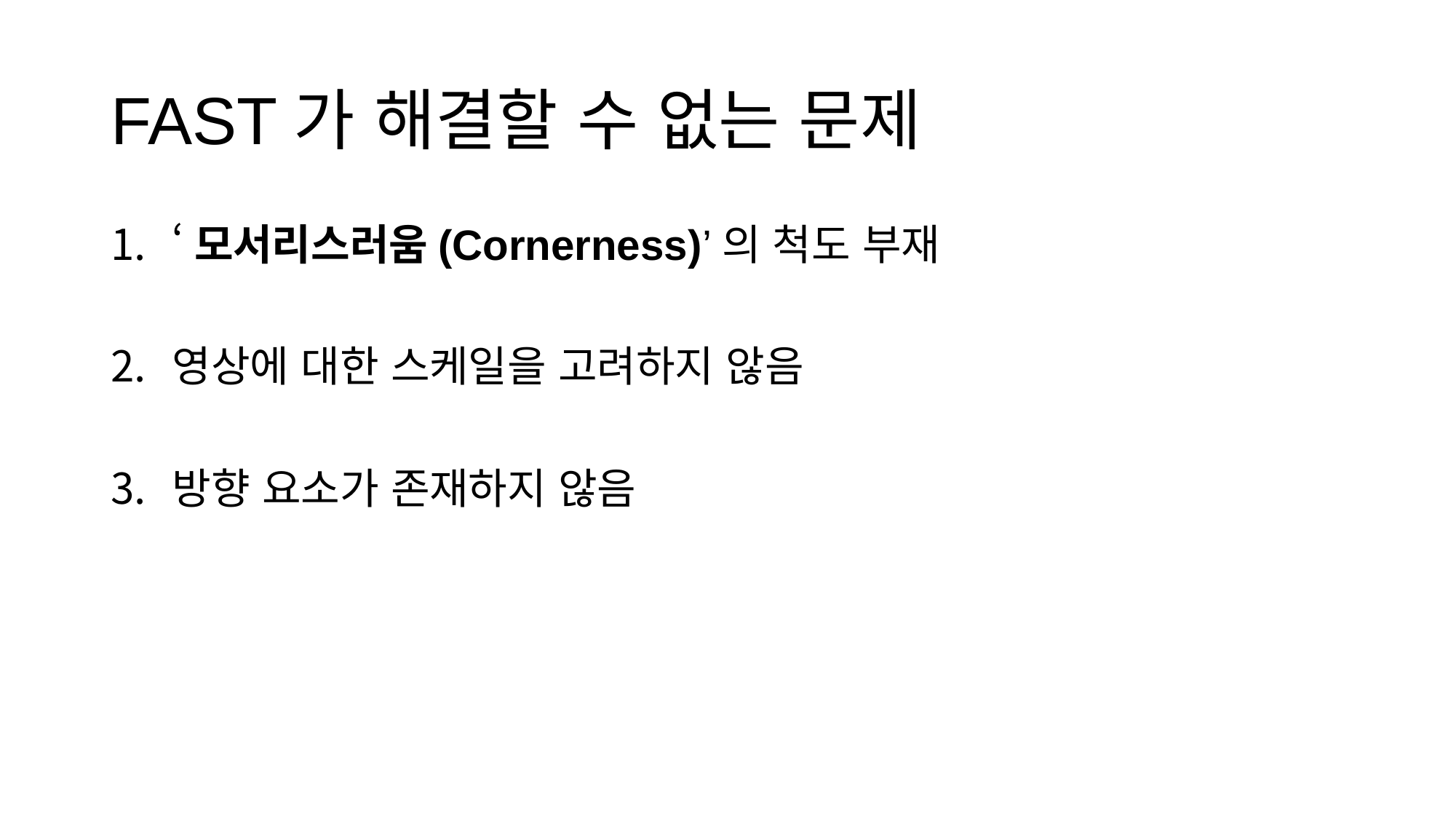

# FAST가 해결할 수 없는 문제
‘모서리스러움(Cornerness)’의 척도 부재

영상에 대한 스케일을 고려하지 않음

방향 요소가 존재하지 않음